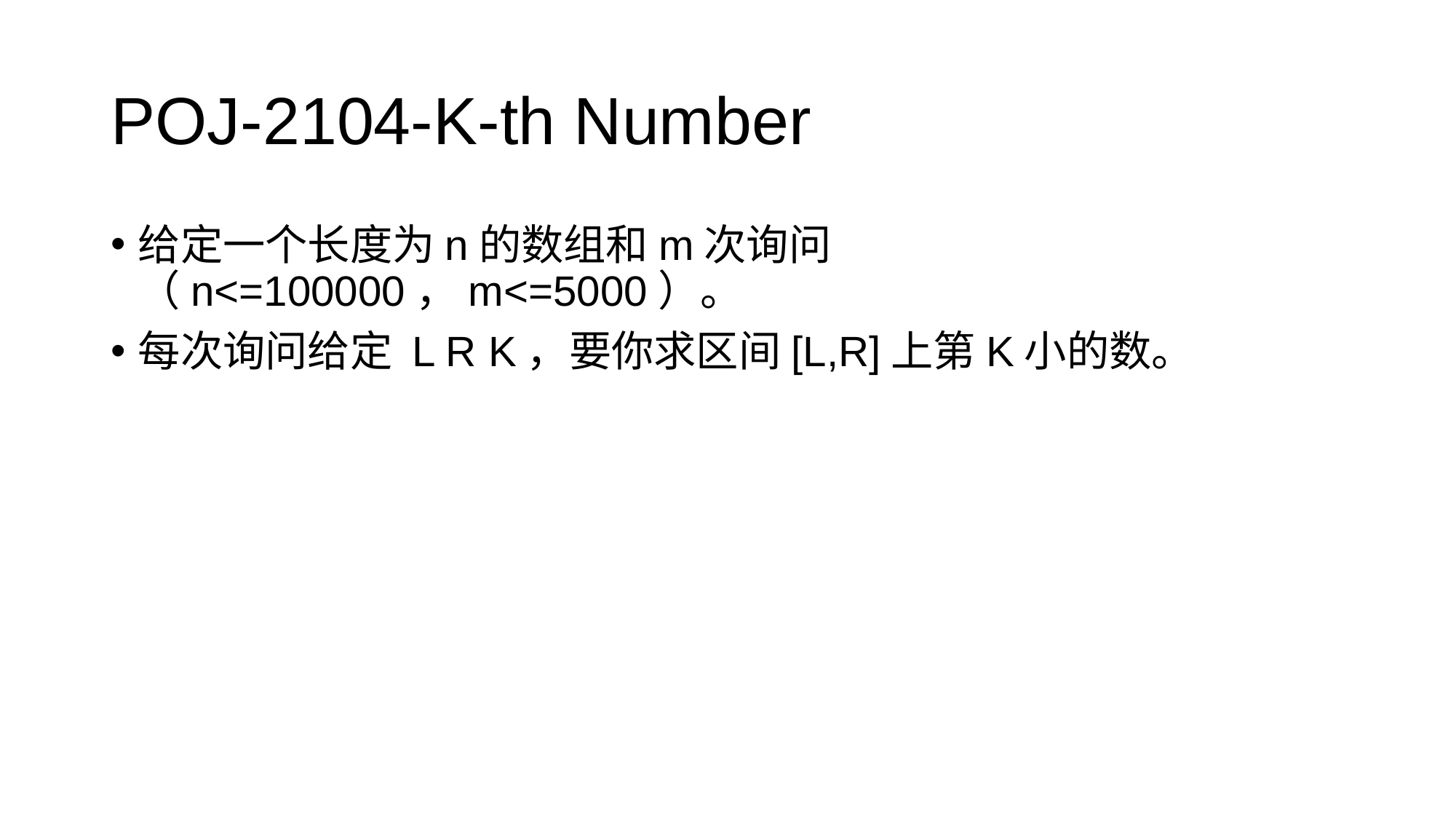

# POJ-2104-K-th Number
给定一个长度为n的数组和m次询问（n<=100000，m<=5000）。
每次询问给定 L R K，要你求区间[L,R]上第K小的数。